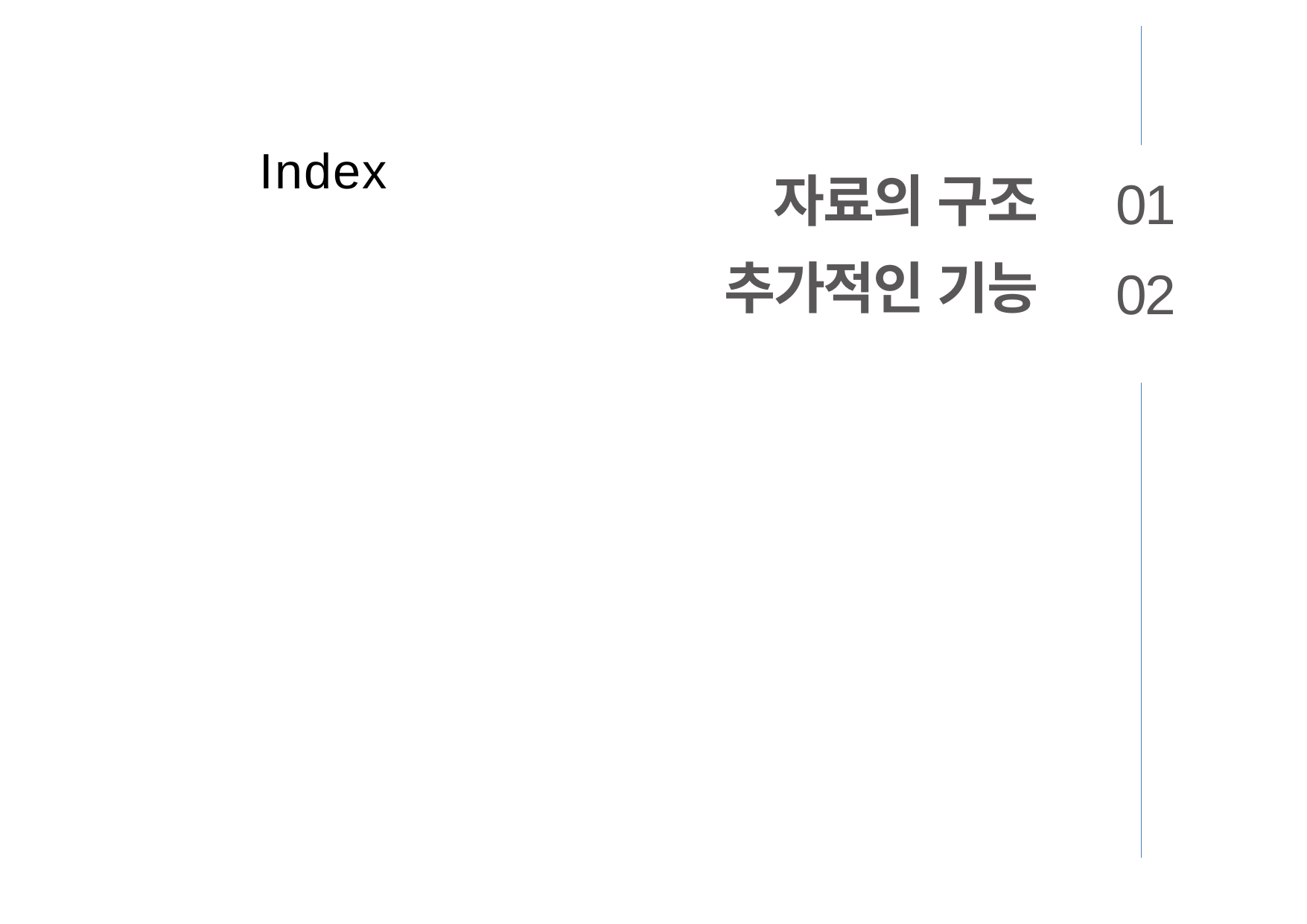

Index

자료의 구조

추가적인 기능

01

02